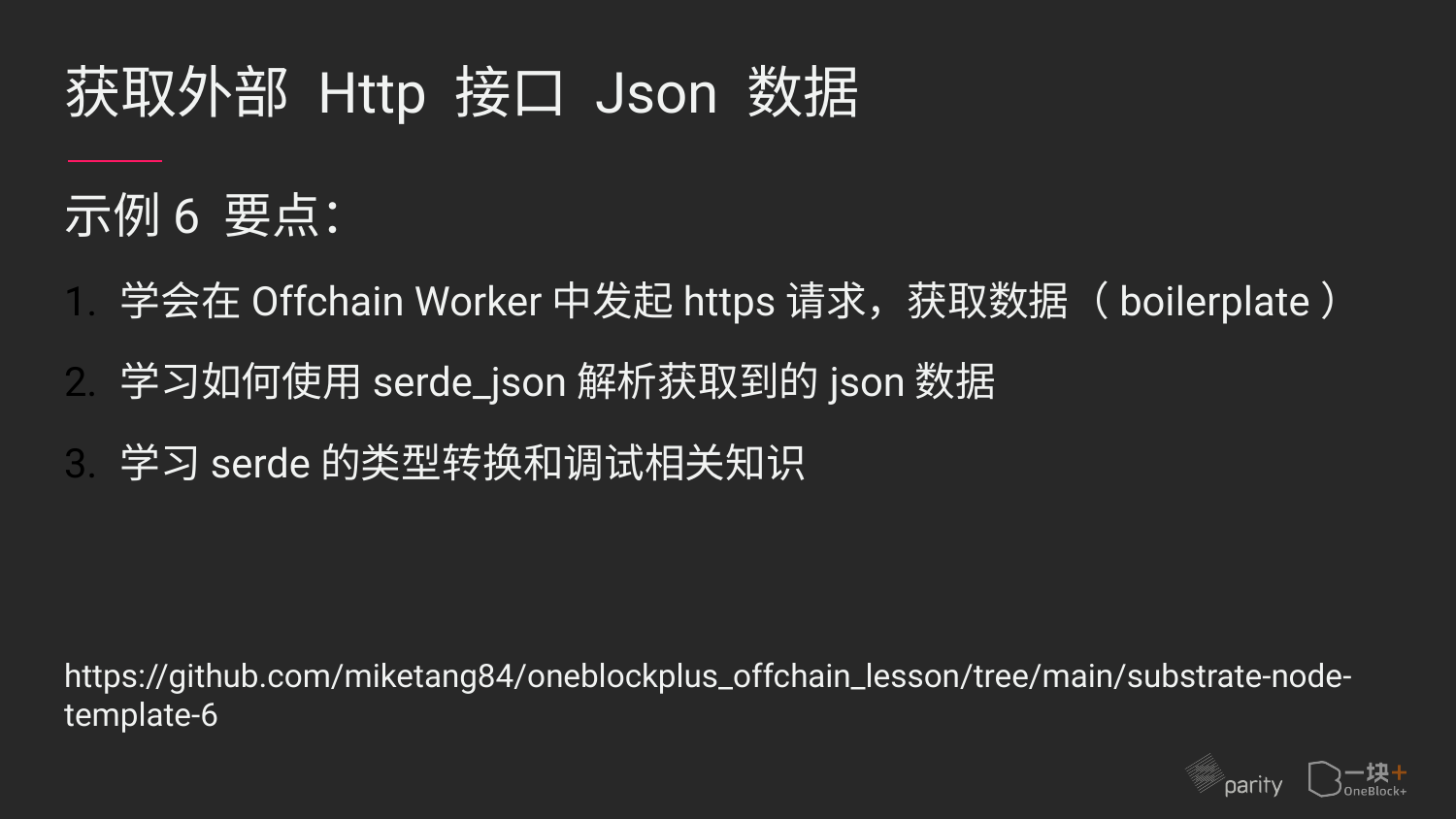

# 获取外部 Http 接口 Json 数据
示例6 要点：
学会在Offchain Worker中发起https请求，获取数据（boilerplate）
学习如何使用serde_json解析获取到的json数据
学习serde的类型转换和调试相关知识

https://github.com/miketang84/oneblockplus_offchain_lesson/tree/main/substrate-node-template-6